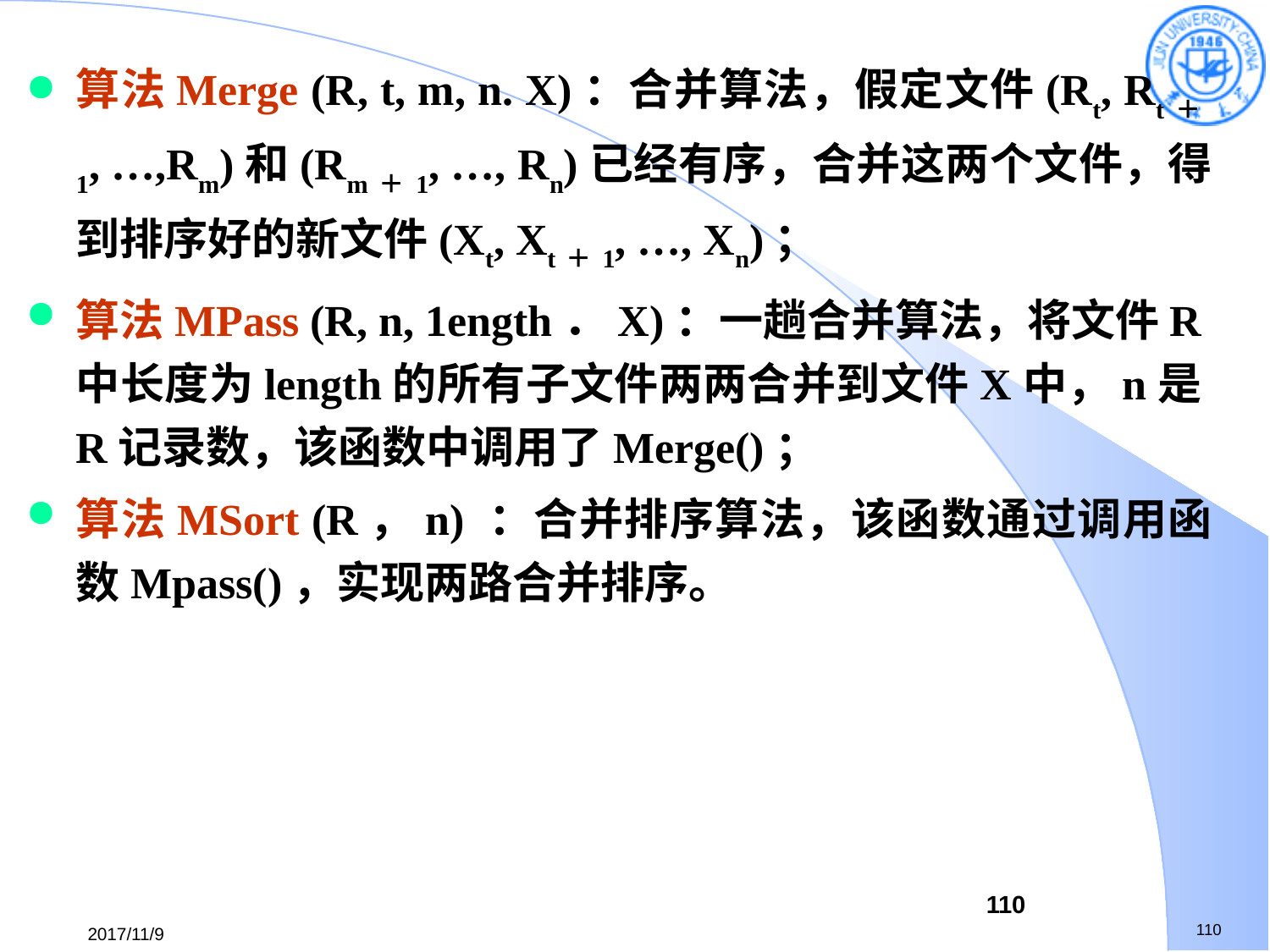

算法Merge (R, t, m, n. X)：合并算法，假定文件(Rt, Rt＋1, …,Rm)和(Rm＋1, …, Rn)已经有序，合并这两个文件，得到排序好的新文件(Xt, Xt＋1, …, Xn)；
算法MPass (R, n, 1ength．X)：一趟合并算法，将文件R中长度为length的所有子文件两两合并到文件X中，n是R记录数，该函数中调用了Merge()；
算法MSort (R，n) ：合并排序算法，该函数通过调用函数Mpass()，实现两路合并排序。
110